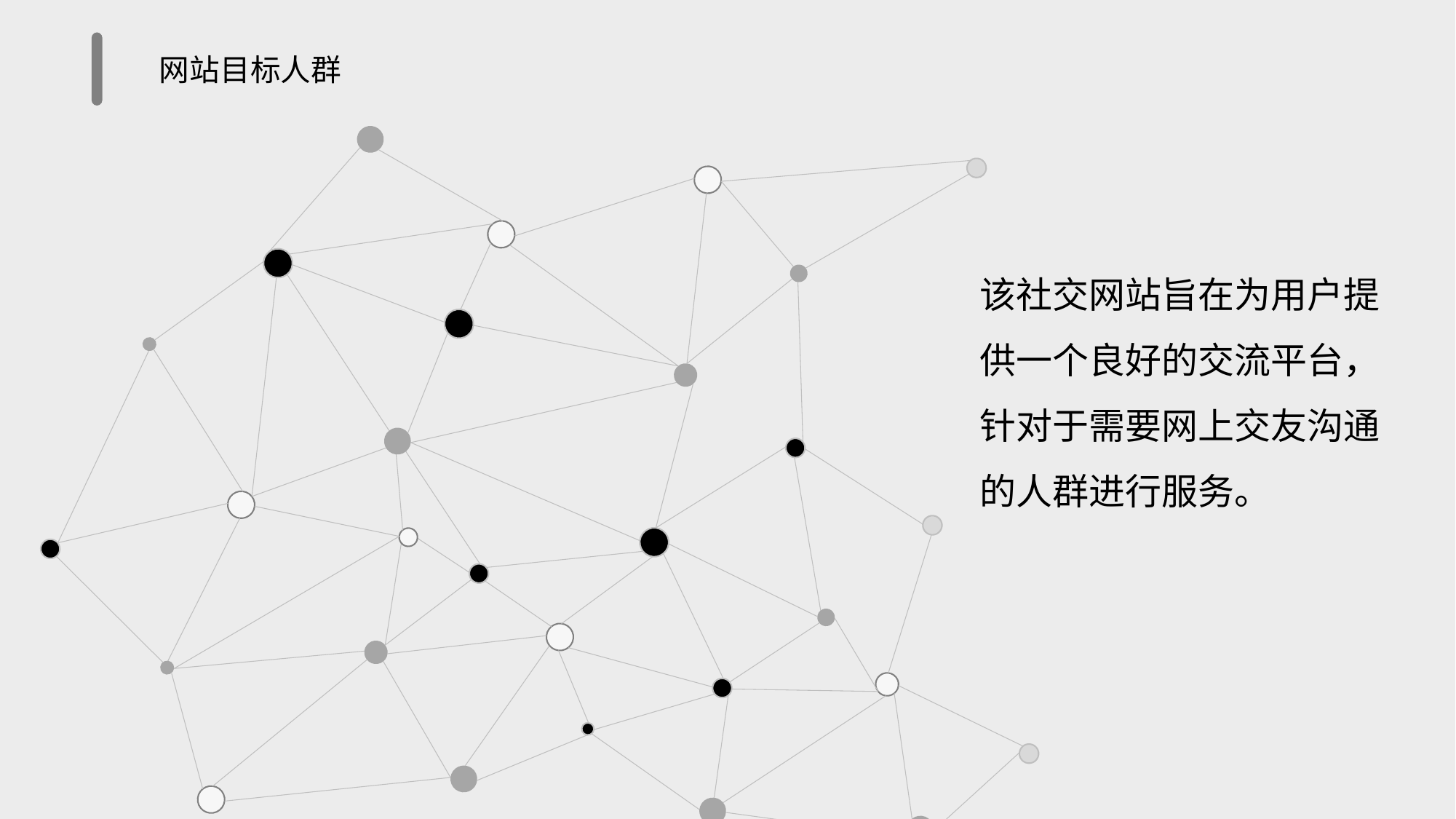

网站目标人群

该社交网站旨在为用户提供一个良好的交流平台，针对于需要网上交友沟通的人群进行服务。